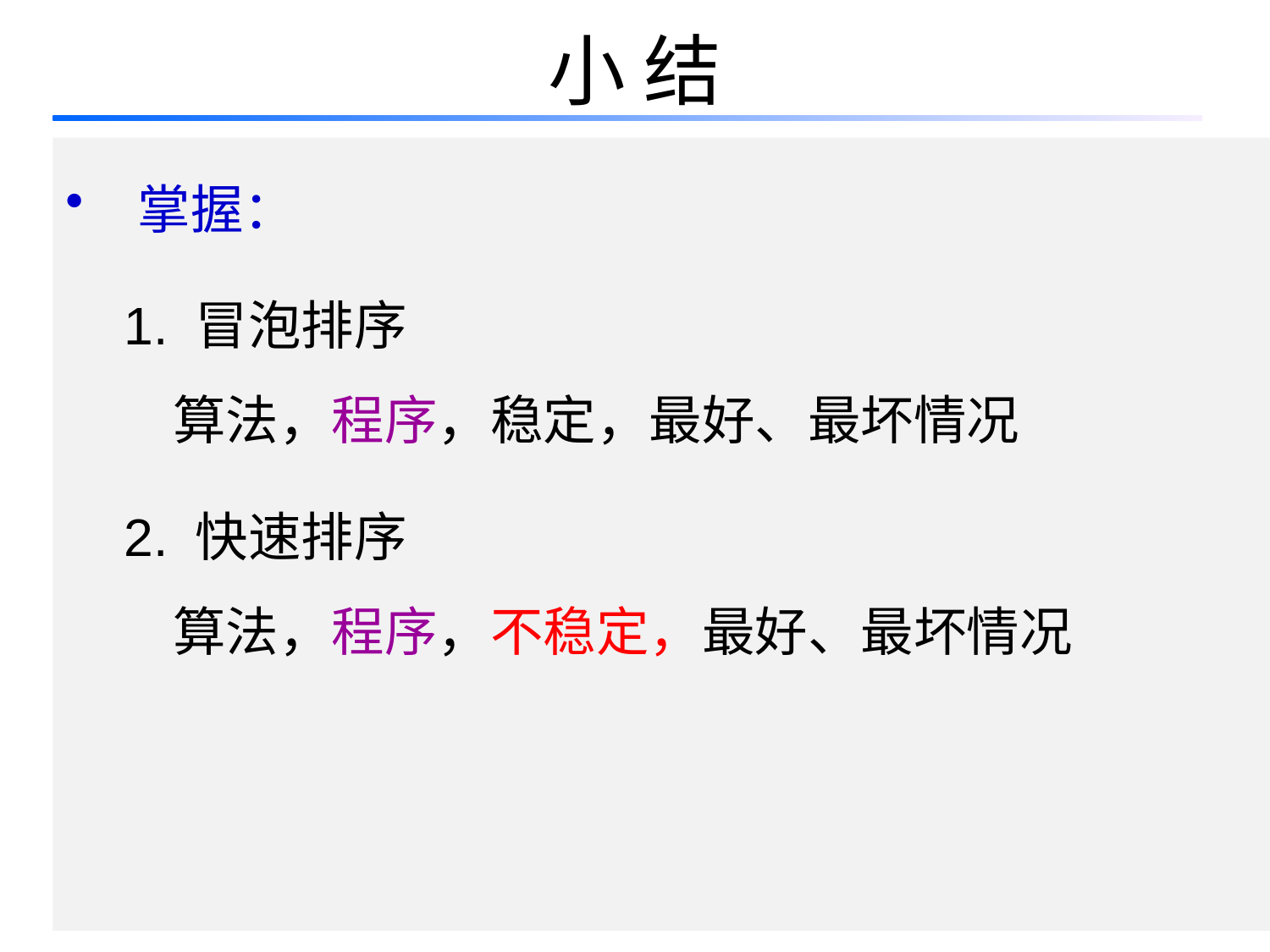

# 小 结

 掌握：
    1. 冒泡排序
        算法，程序，稳定，最好、最坏情况
    2. 快速排序
        算法，程序，不稳定，最好、最坏情况